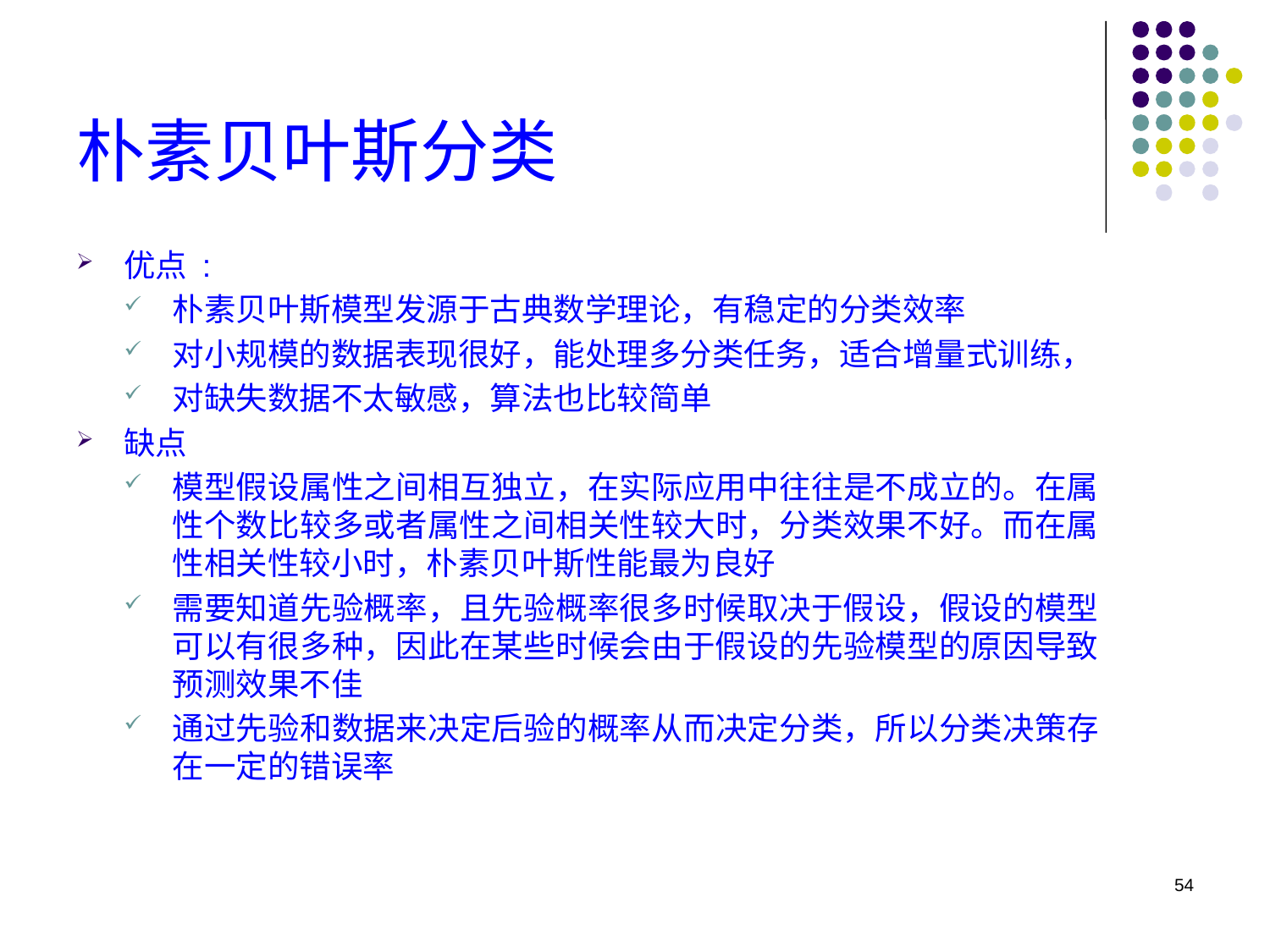

# 朴素贝叶斯分类
优点 :
朴素贝叶斯模型发源于古典数学理论，有稳定的分类效率
对小规模的数据表现很好，能处理多分类任务，适合增量式训练，
对缺失数据不太敏感，算法也比较简单
缺点
模型假设属性之间相互独立，在实际应用中往往是不成立的。在属性个数比较多或者属性之间相关性较大时，分类效果不好。而在属性相关性较小时，朴素贝叶斯性能最为良好
需要知道先验概率，且先验概率很多时候取决于假设，假设的模型可以有很多种，因此在某些时候会由于假设的先验模型的原因导致预测效果不佳
通过先验和数据来决定后验的概率从而决定分类，所以分类决策存在一定的错误率
54